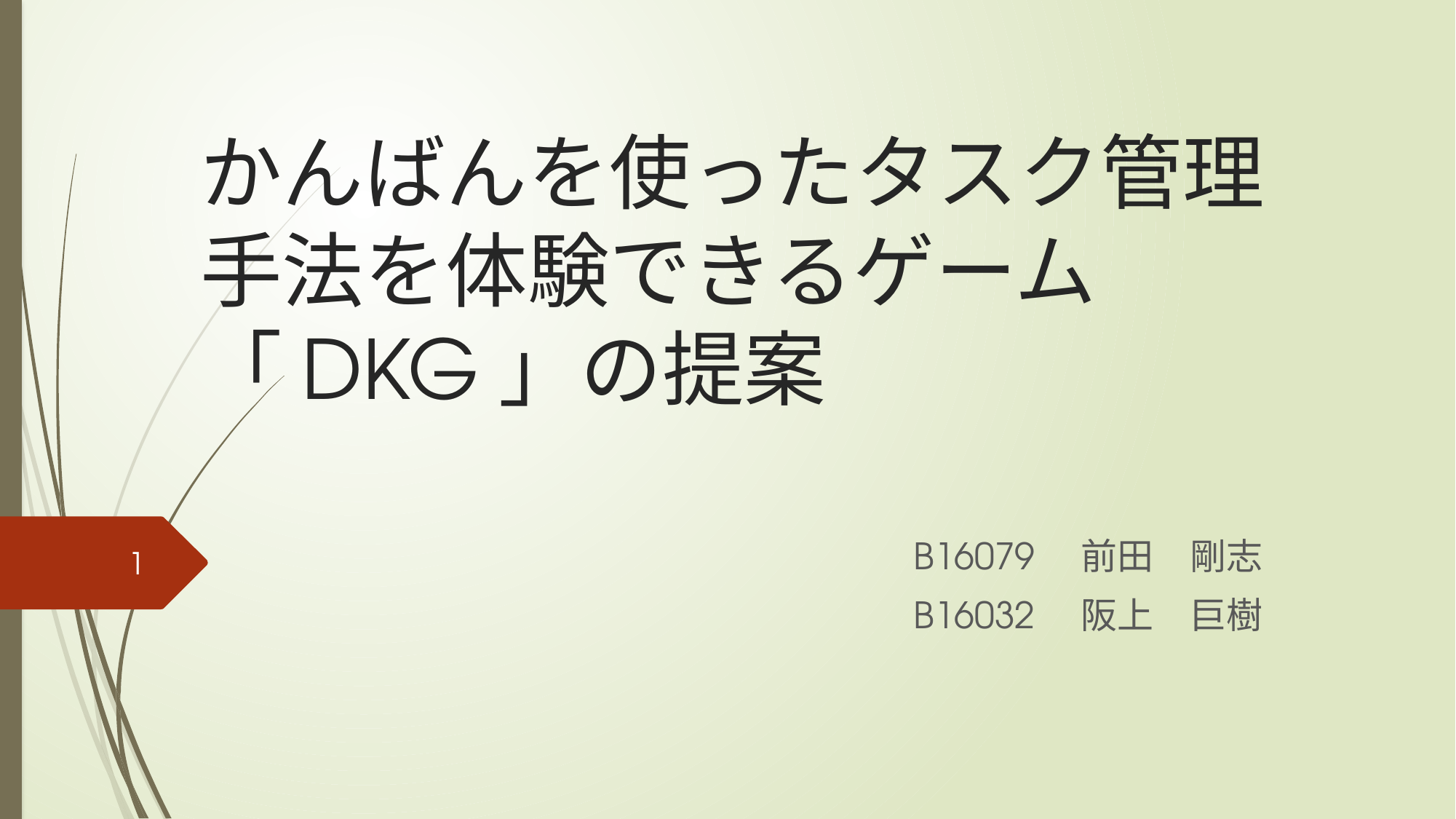

# かんばんを使ったタスク管理手法を体験できるゲーム「DKG」の提案
B16079　前田　剛志
B16032　阪上　巨樹

1